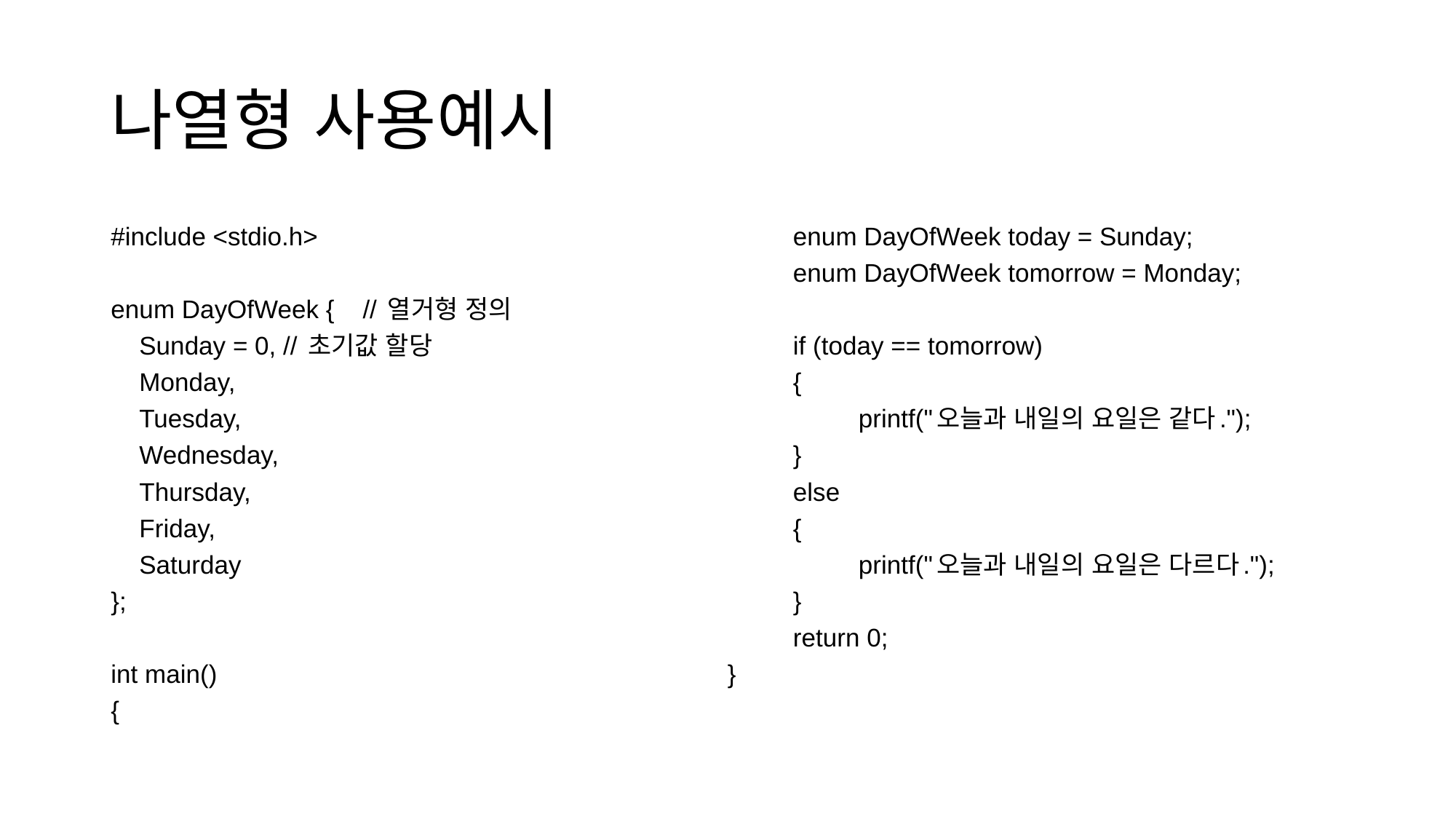

# 나열형 사용예시
#include <stdio.h>

enum DayOfWeek {    // 열거형 정의
    Sunday = 0, // 초기값 할당
    Monday,
    Tuesday,
    Wednesday,
    Thursday,
    Friday,
    Saturday
};

int main()
{
	enum DayOfWeek today = Sunday;
	enum DayOfWeek tomorrow = Monday;

	if (today == tomorrow)
	{
		printf("오늘과 내일의 요일은 같다.");
	}
	else
	{
		printf("오늘과 내일의 요일은 다르다.");
	}
	return 0;
}